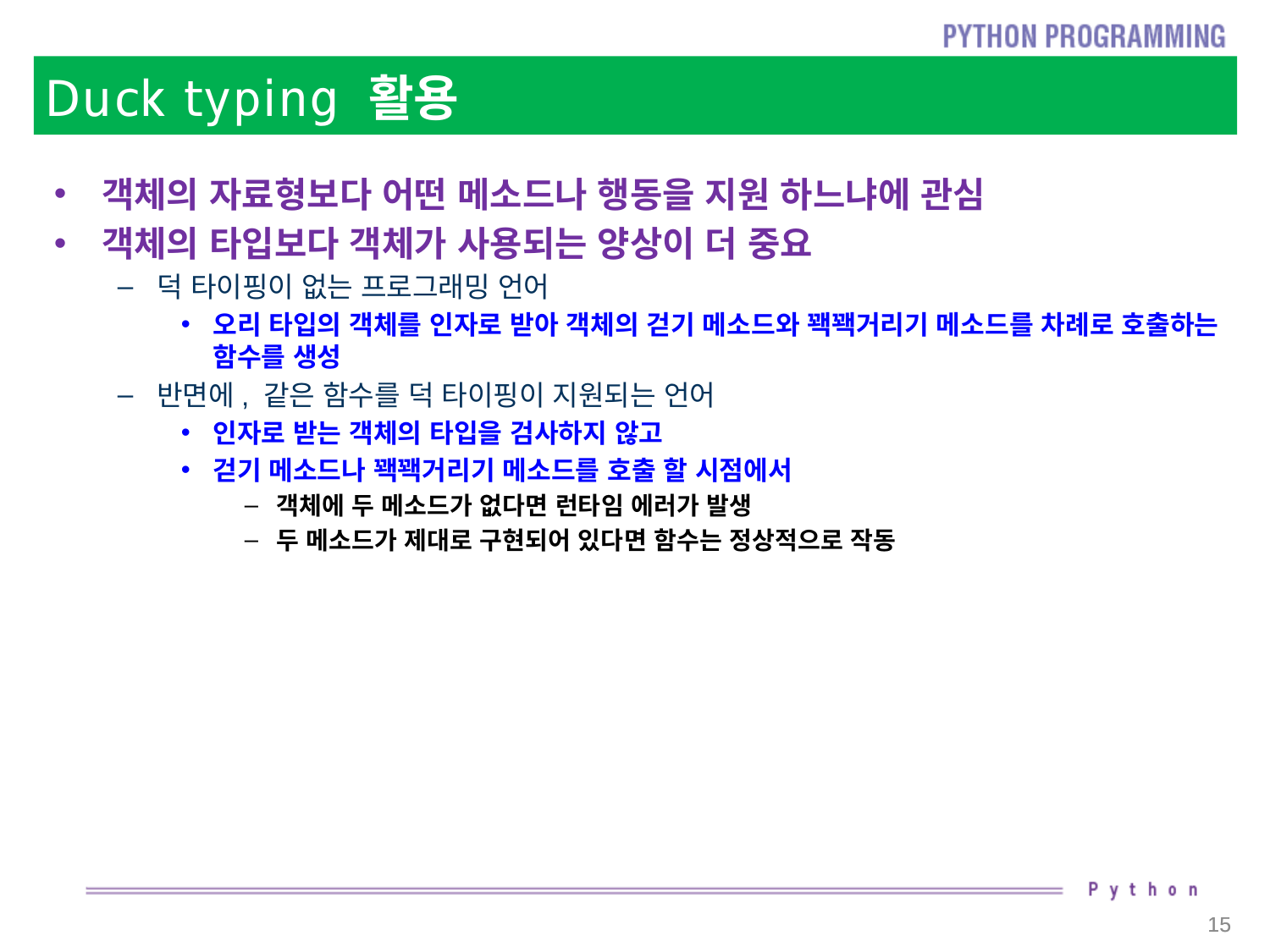

# Duck typing 활용
객체의 자료형보다 어떤 메소드나 행동을 지원 하느냐에 관심
객체의 타입보다 객체가 사용되는 양상이 더 중요
덕 타이핑이 없는 프로그래밍 언어
오리 타입의 객체를 인자로 받아 객체의 걷기 메소드와 꽥꽥거리기 메소드를 차례로 호출하는 함수를 생성
반면에, 같은 함수를 덕 타이핑이 지원되는 언어
인자로 받는 객체의 타입을 검사하지 않고
걷기 메소드나 꽥꽥거리기 메소드를 호출 할 시점에서
객체에 두 메소드가 없다면 런타임 에러가 발생
두 메소드가 제대로 구현되어 있다면 함수는 정상적으로 작동

15